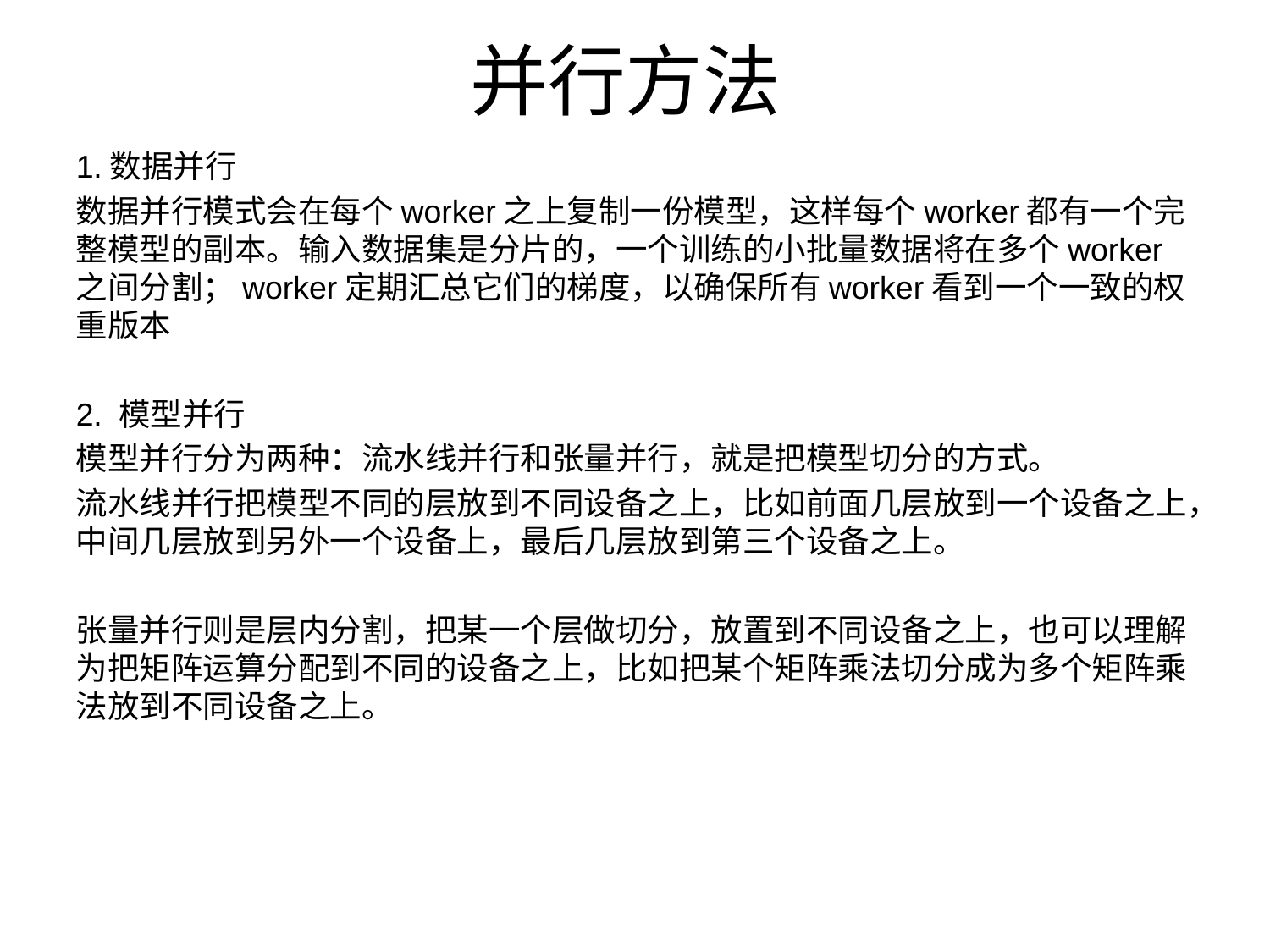

# 并行方法
1.数据并行
数据并行模式会在每个worker之上复制一份模型，这样每个worker都有一个完整模型的副本。输入数据集是分片的，一个训练的小批量数据将在多个worker之间分割；worker定期汇总它们的梯度，以确保所有worker看到一个一致的权重版本

2. 模型并行
模型并行分为两种：流水线并行和张量并行，就是把模型切分的方式。
流水线并行把模型不同的层放到不同设备之上，比如前面几层放到一个设备之上，中间几层放到另外一个设备上，最后几层放到第三个设备之上。

张量并行则是层内分割，把某一个层做切分，放置到不同设备之上，也可以理解为把矩阵运算分配到不同的设备之上，比如把某个矩阵乘法切分成为多个矩阵乘法放到不同设备之上。